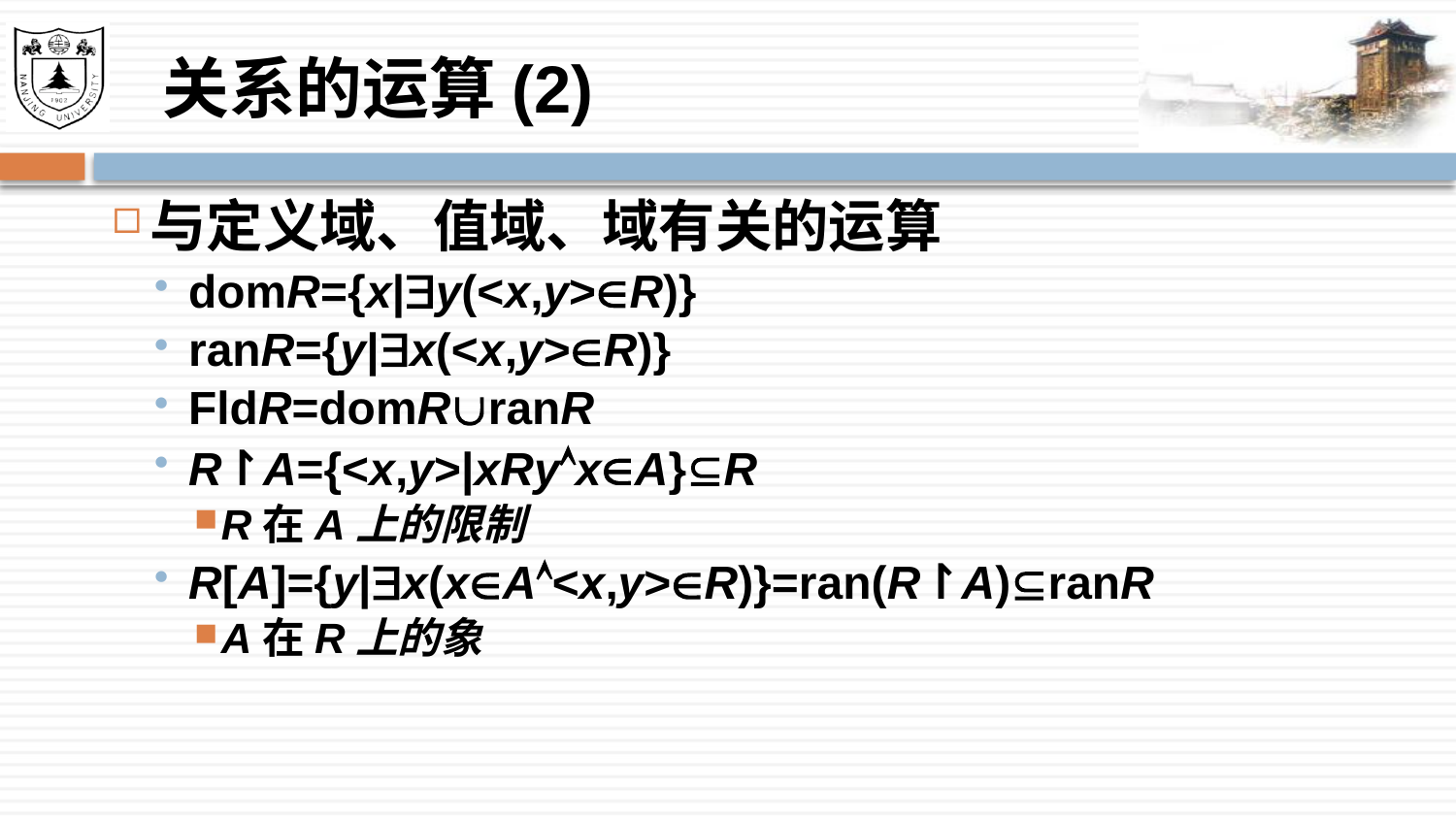

# 关系的运算(2)
与定义域、值域、域有关的运算
domR={x|∃y(<x,y>∈R)}
ranR={y|∃x(<x,y>∈R)}
FldR=domR∪ranR
R↾A={<x,y>|xRy∧x∈A}⊆R
R在A上的限制
R[A]={y|∃x(x∈A∧<x,y>∈R)}=ran(R↾A)⊆ranR
A在R上的象